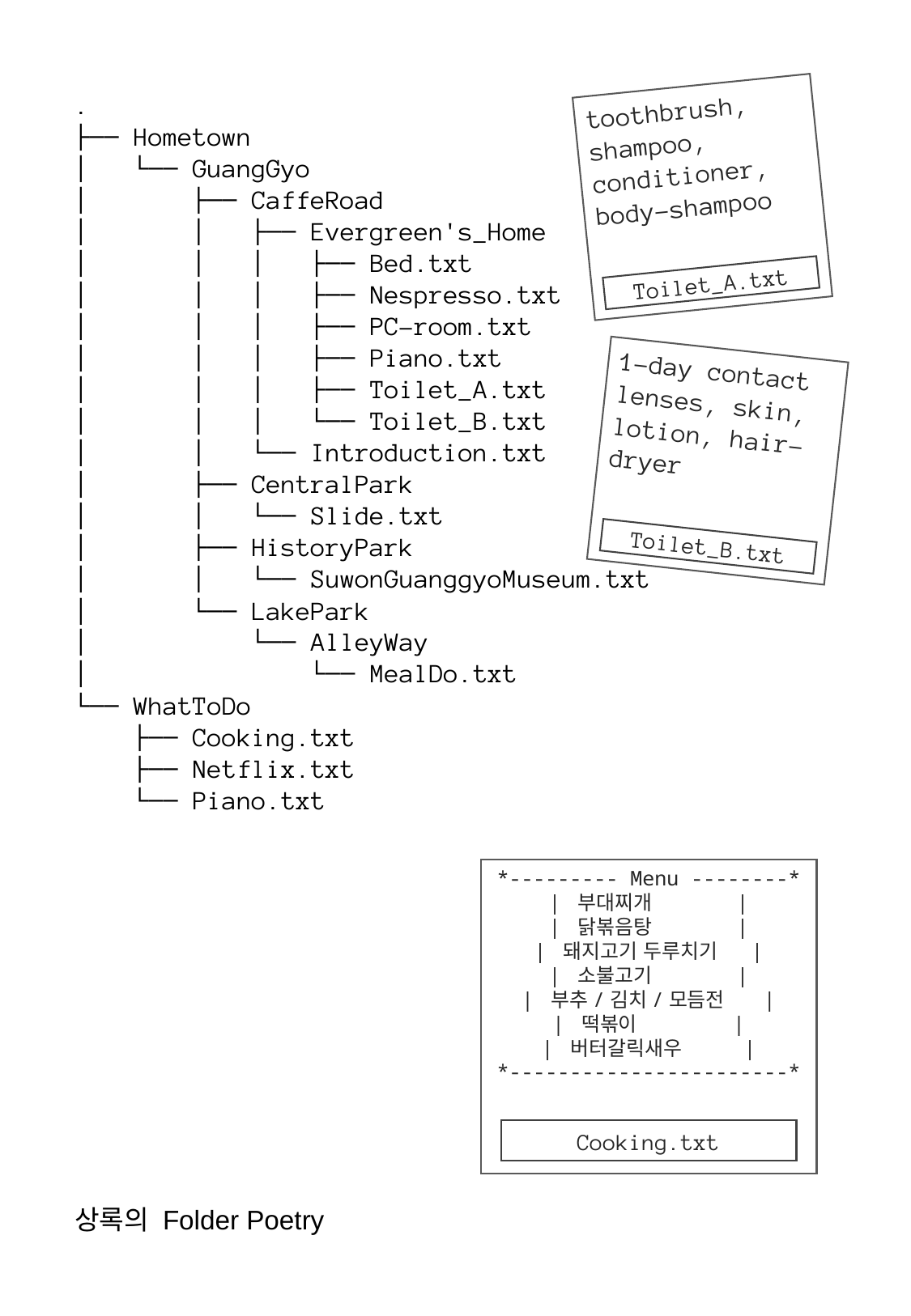

.
├── Hometown
│   └── GuangGyo
│       ├── CaffeRoad
│       │   ├── Evergreen's_Home
│       │   │   ├── Bed.txt
│       │   │   ├── Nespresso.txt
│       │   │   ├── PC-room.txt
│       │   │   ├── Piano.txt
│       │   │   ├── Toilet_A.txt
│       │   │   └── Toilet_B.txt
│       │   └── Introduction.txt
│       ├── CentralPark
│       │   └── Slide.txt
│       ├── HistoryPark
│       │   └── SuwonGuanggyoMuseum.txt
│       └── LakePark
│           └── AlleyWay
│               └── MealDo.txt
└── WhatToDo
    ├── Cooking.txt
    ├── Netflix.txt
    └── Piano.txt
toothbrush, shampoo, conditioner, body-shampoo
Toilet_A.txt
1-day contact lenses, skin, lotion, hair-dryer
Toilet_B.txt
*--------- Menu --------*
| 부대찌개              |
| 닭볶음탕              |
| 돼지고기 두루치기     |
| 소불고기              |
| 부추/김치/모듬전      |
| 떡볶이                |
| 버터갈릭새우          |
*-----------------------*
Cooking.txt
# 상록의 Folder Poetry